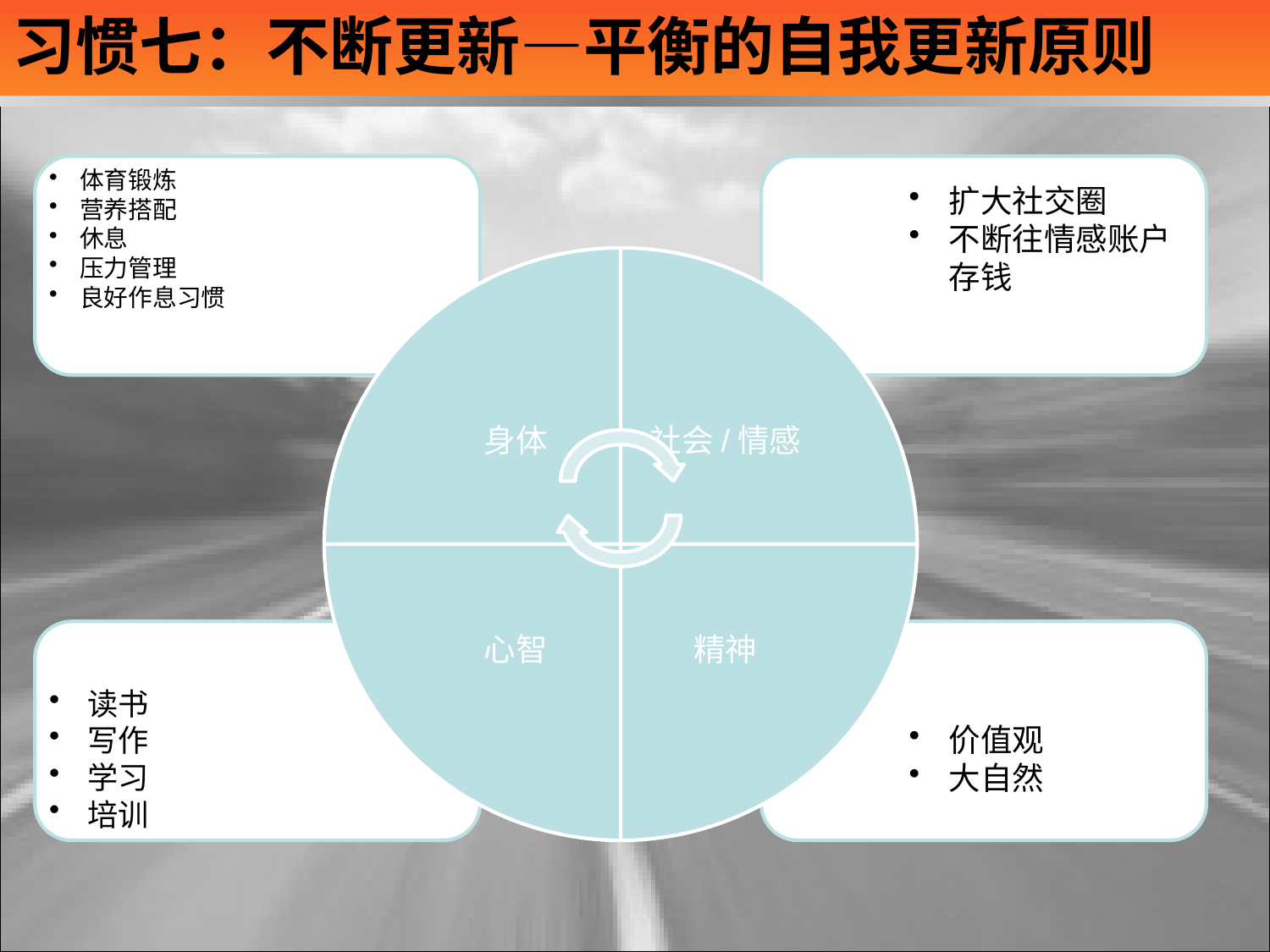

# 习惯七：不断更新—平衡的自我更新原则
身体
体育锻炼
社会/情感
扩大社交圈
精神
价值观
心智
读书
营养搭配
休息
压力管理
良好作息习惯
不断往情感账户存钱
写作
学习
培训
大自然